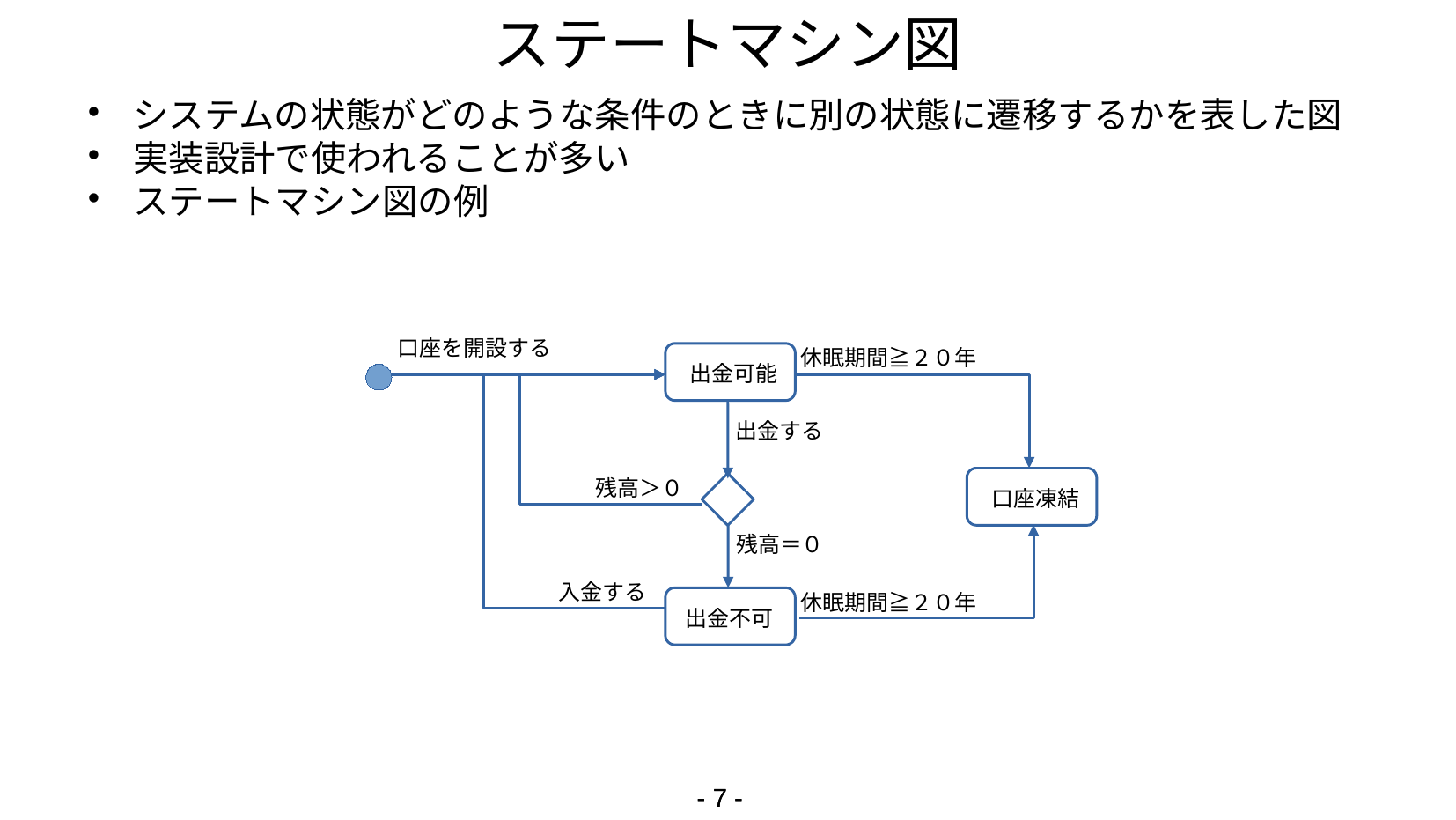

# ステートマシン図
システムの状態がどのような条件のときに別の状態に遷移するかを表した図
実装設計で使われることが多い
ステートマシン図の例
口座を開設する
休眠期間≧２０年

出金可能

出金する
残高＞０

口座凍結
残高＝０

入金する
休眠期間≧２０年

出金不可
- 7 -
- 7 -